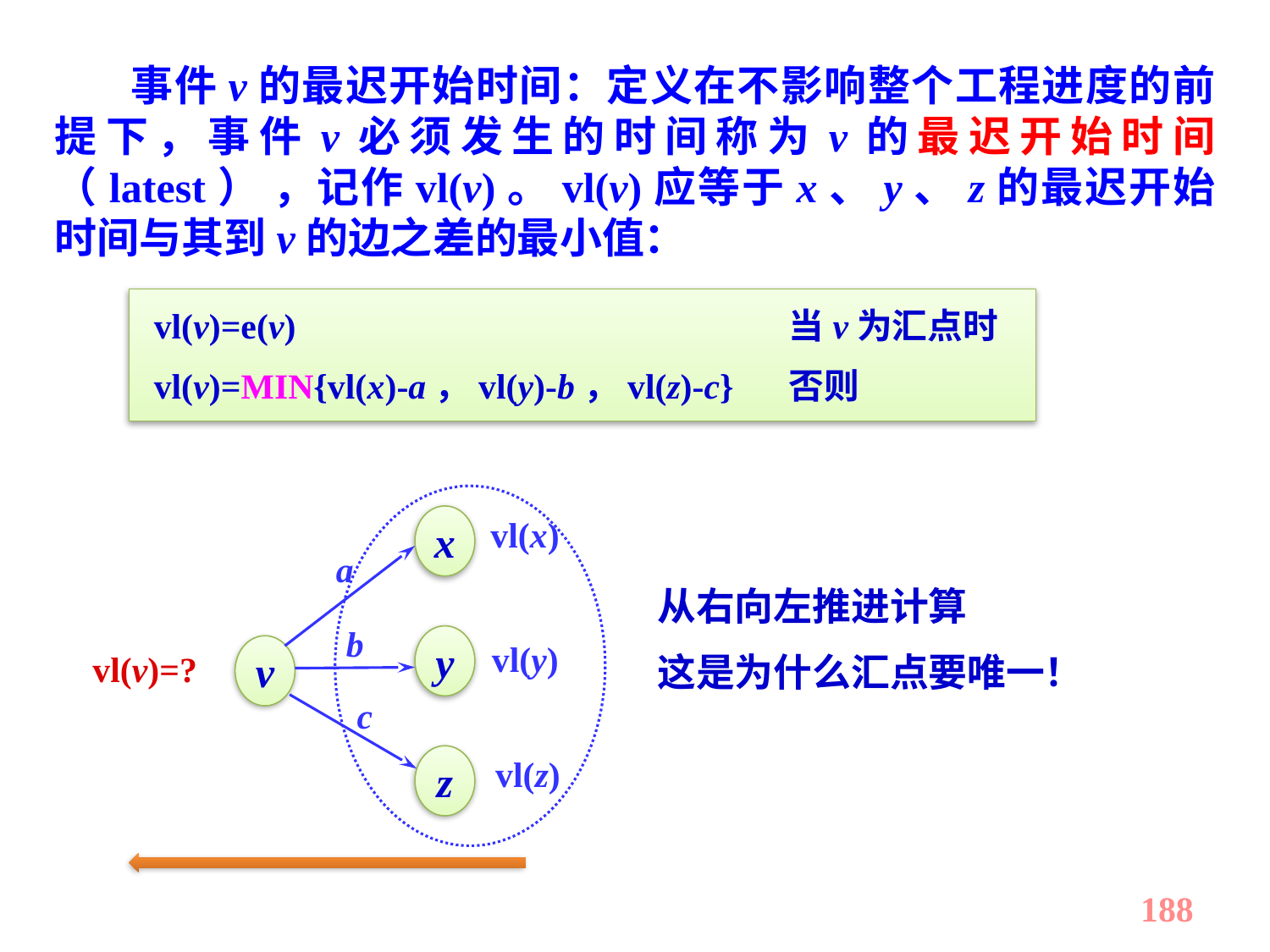

事件v的最迟开始时间：定义在不影响整个工程进度的前提下，事件v必须发生的时间称为v的最迟开始时间（latest） ，记作vl(v)。vl(v)应等于x、y、z的最迟开始时间与其到v的边之差的最小值：
vl(v)=e(v)				当v为汇点时
vl(v)=MIN{vl(x)-a，vl(y)-b，vl(z)-c}	否则

x
vl(x)
a

b
y
vl(y)
v
vl(v)=?

c

z
vl(z)
从右向左推进计算
这是为什么汇点要唯一！

188